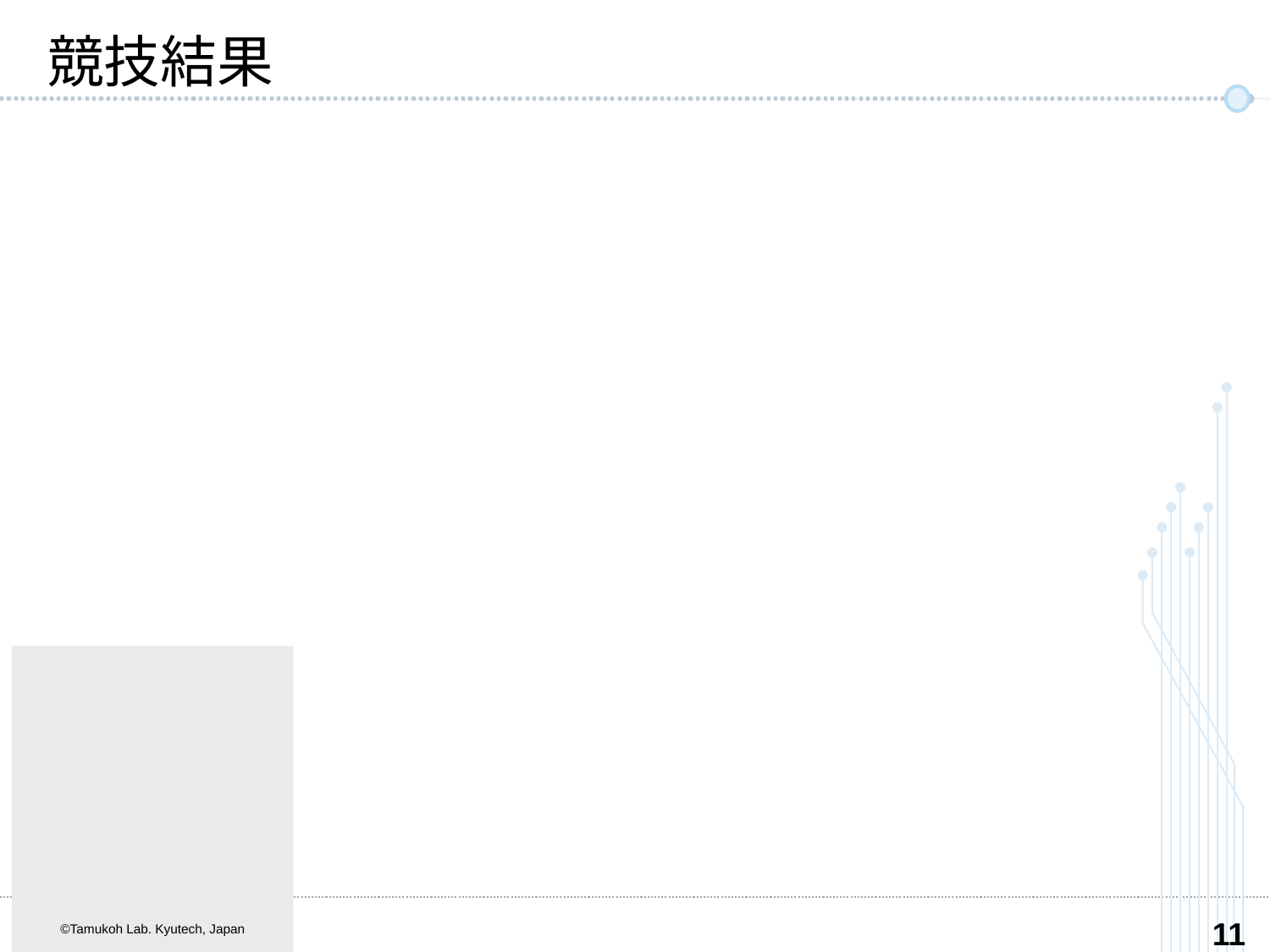

# 競技結果
©Tamukoh Lab. Kyutech, Japan
11